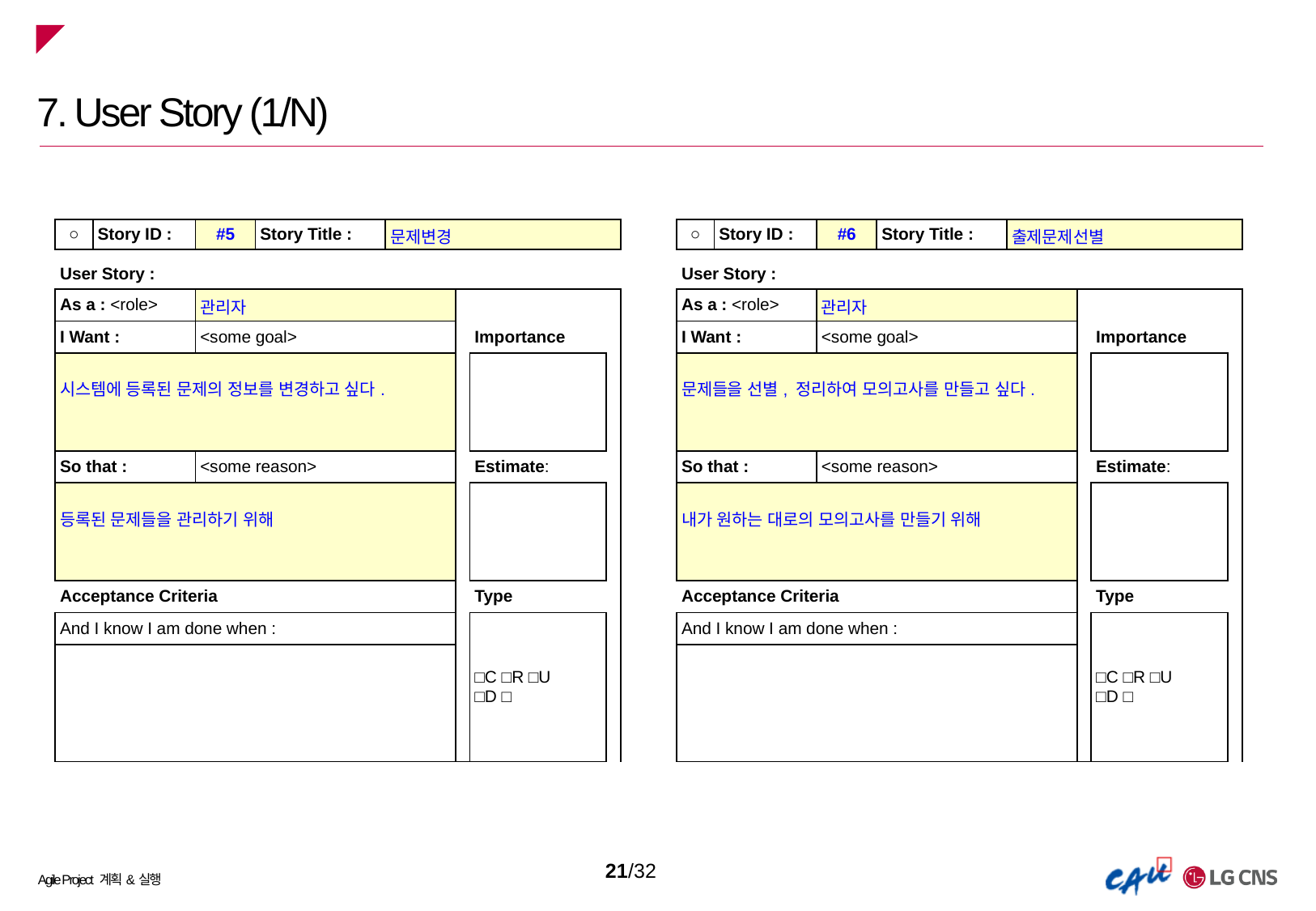

7. User Story (1/N)
| ○ | Story ID : | #5 | Story Title : | 문제변경 |  |  |  |
| --- | --- | --- | --- | --- | --- | --- | --- |
|  |  |  |  |  |  |  |  |
| User Story : |  |  |  |  |  |  |  |
| As a : <role> |  | 관리자 |  |  |  |  |  |
| I Want : |  | <some goal> |  |  |  | Importance |  |
| 시스템에 등록된 문제의 정보를 변경하고 싶다. |  |  |  |  |  |  |  |
|  |  |  |  |  |  |  |  |
| So that : |  | <some reason> |  |  |  | Estimate: |  |
| 등록된 문제들을 관리하기 위해 |  |  |  |  |  |  |  |
|  |  |  |  |  |  |  |  |
| Acceptance Criteria |  |  |  |  |  | Type |  |
| And I know I am done when : |  |  |  |  |  | □C □R □U □D □ |  |
|  |  |  |  |  |  |  |  |
| ○ | Story ID : | #6 | Story Title : | 출제문제선별 |  |  |  |
| --- | --- | --- | --- | --- | --- | --- | --- |
|  |  |  |  |  |  |  |  |
| User Story : |  |  |  |  |  |  |  |
| As a : <role> |  | 관리자 |  |  |  |  |  |
| I Want : |  | <some goal> |  |  |  | Importance |  |
| 문제들을 선별, 정리하여 모의고사를 만들고 싶다. |  |  |  |  |  |  |  |
|  |  |  |  |  |  |  |  |
| So that : |  | <some reason> |  |  |  | Estimate: |  |
| 내가 원하는 대로의 모의고사를 만들기 위해 |  |  |  |  |  |  |  |
|  |  |  |  |  |  |  |  |
| Acceptance Criteria |  |  |  |  |  | Type |  |
| And I know I am done when : |  |  |  |  |  | □C □R □U □D □ |  |
|  |  |  |  |  |  |  |  |